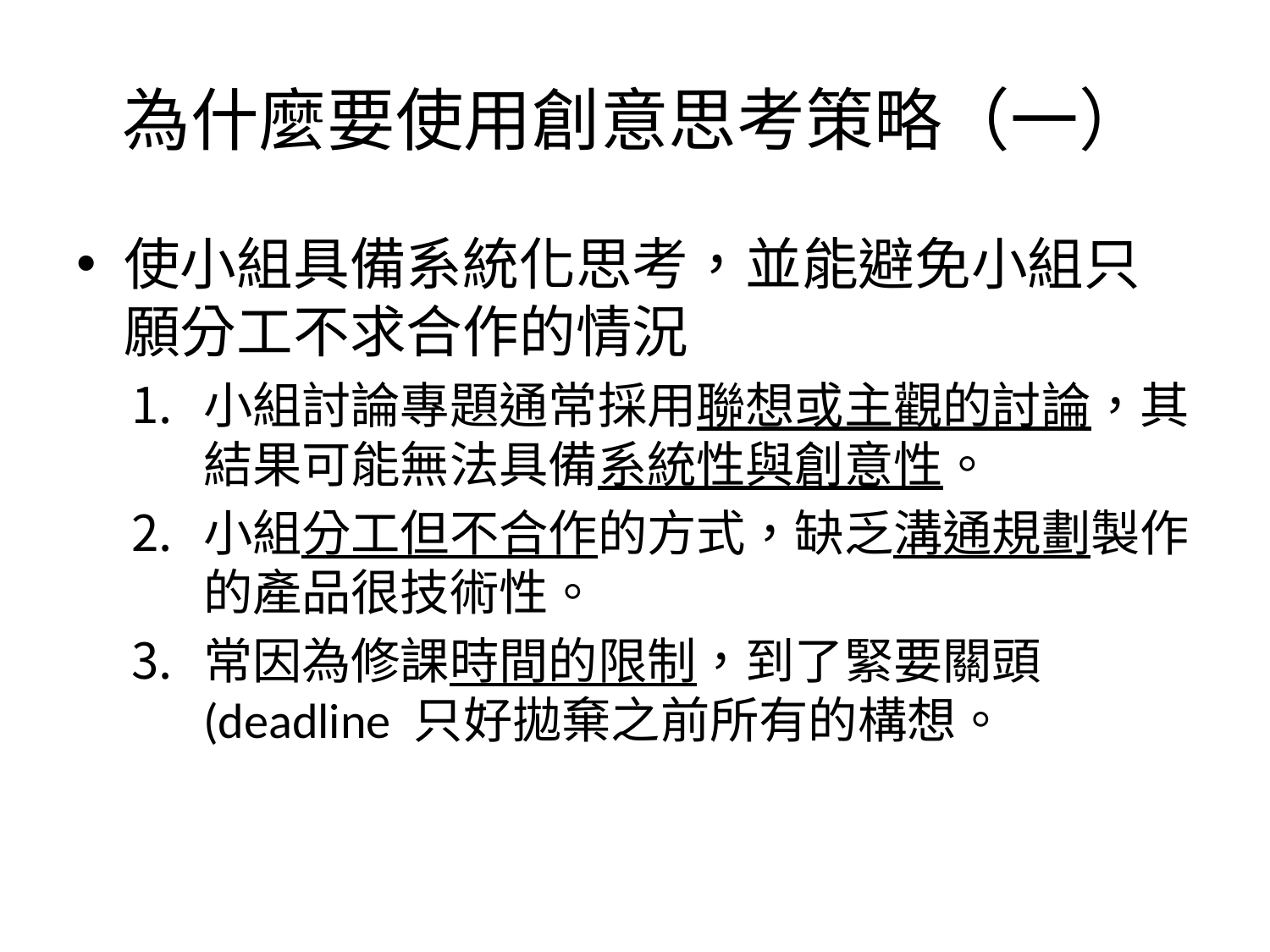

# 為什麼要使用創意思考策略（一）
使小組具備系統化思考，並能避免小組只願分工不求合作的情況
小組討論專題通常採用聯想或主觀的討論，其結果可能無法具備系統性與創意性。
小組分工但不合作的方式，缺乏溝通規劃製作的產品很技術性。
常因為修課時間的限制，到了緊要關頭(deadline 只好拋棄之前所有的構想。